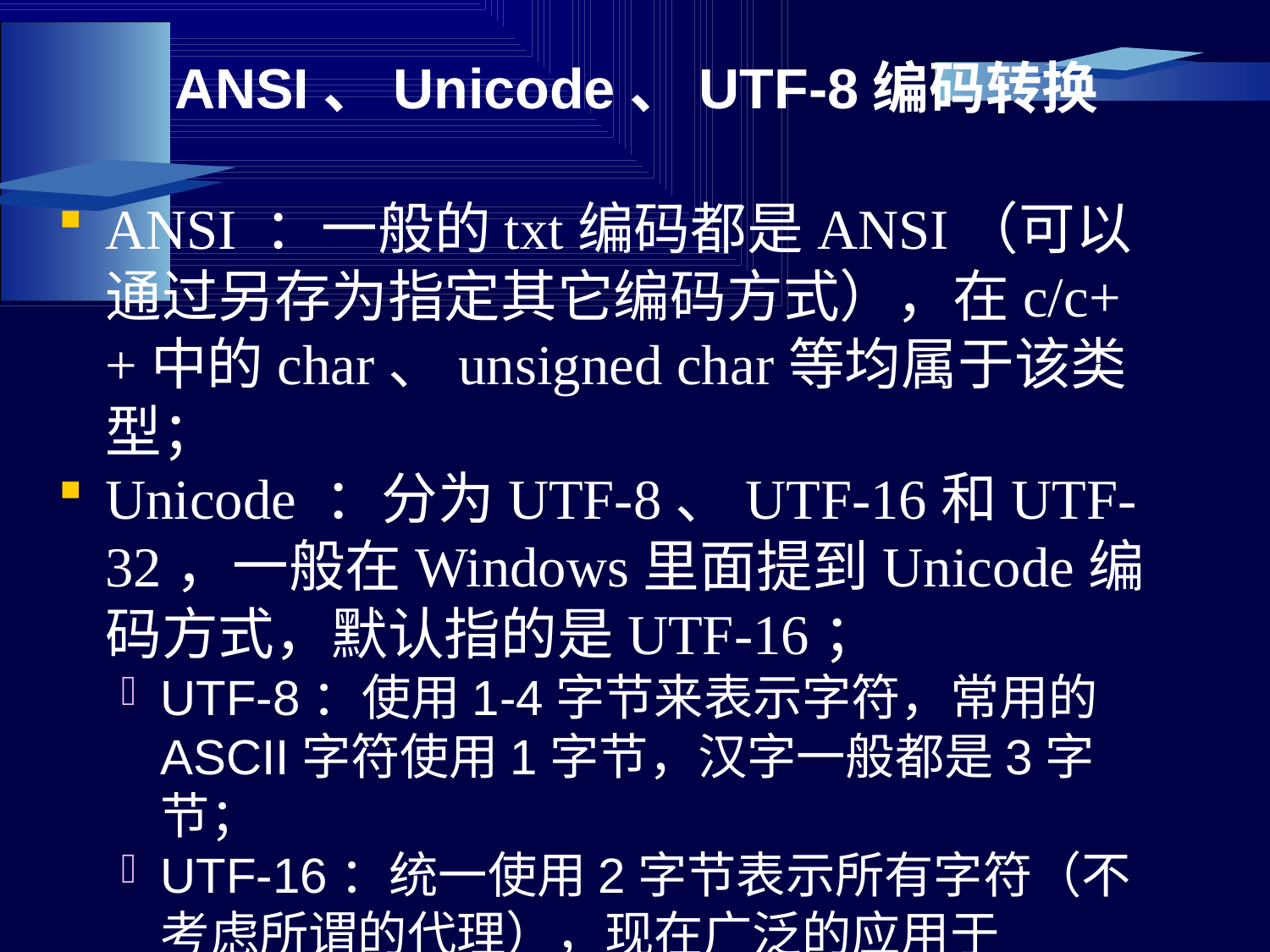

# ANSI、Unicode、UTF-8编码转换
ANSI ：一般的txt编码都是ANSI（可以通过另存为指定其它编码方式），在c/c++中的char、unsigned char等均属于该类型；
Unicode ：分为UTF-8、UTF-16和UTF-32，一般在Windows里面提到Unicode编码方式，默认指的是UTF-16；
UTF-8：使用1-4字节来表示字符，常用的ASCII字符使用1字节，汉字一般都是3字节；
UTF-16：统一使用2字节表示所有字符（不考虑所谓的代理），现在广泛的应用于Windows系统；
UTF-32：统一使用4字节表示所有字符。